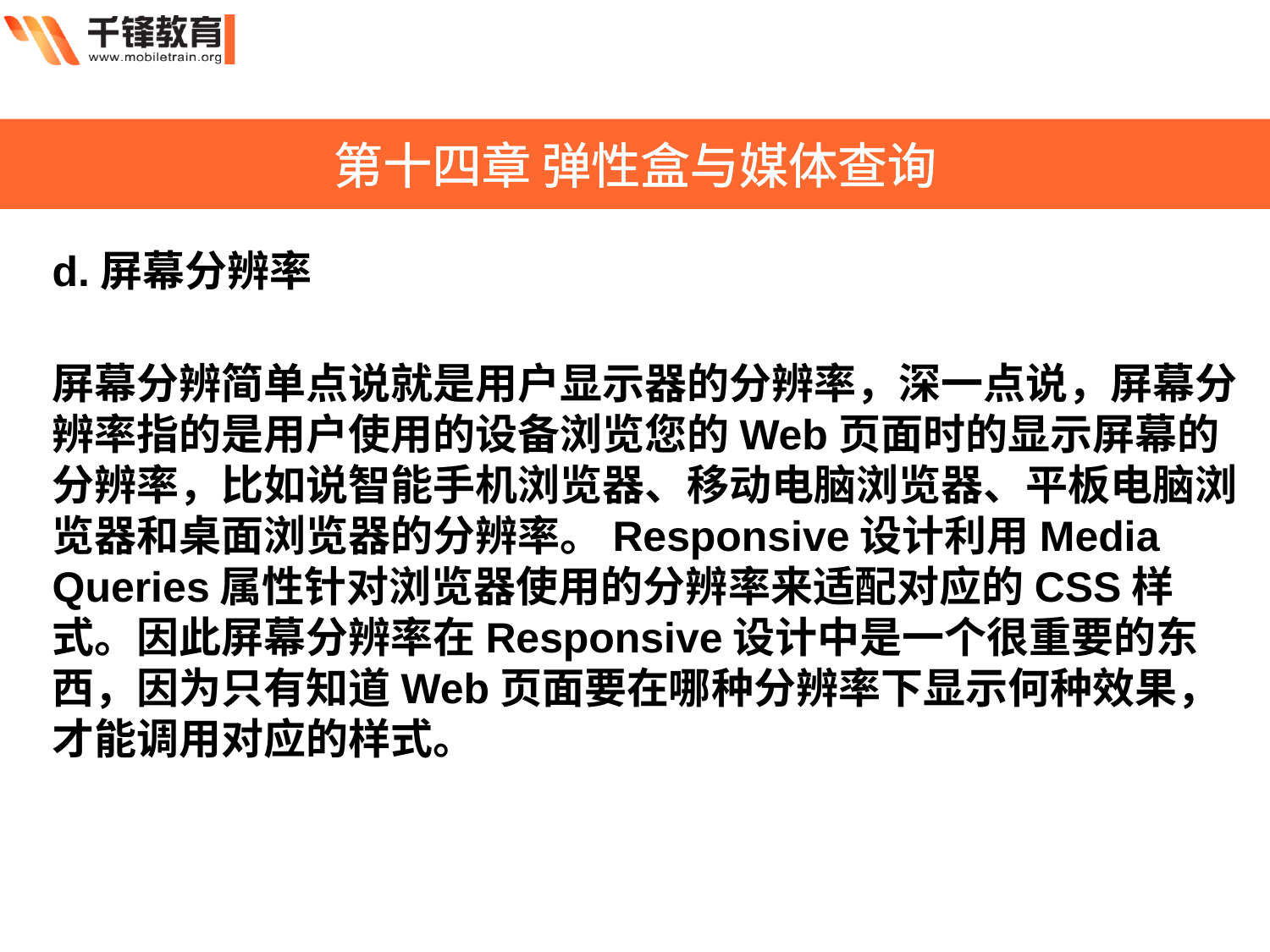

第十四章 弹性盒与媒体查询
d.屏幕分辨率
屏幕分辨简单点说就是用户显示器的分辨率，深一点说，屏幕分辨率指的是用户使用的设备浏览您的Web页面时的显示屏幕的分辨率，比如说智能手机浏览器、移动电脑浏览器、平板电脑浏览器和桌面浏览器的分辨率。Responsive设计利用Media Queries属性针对浏览器使用的分辨率来适配对应的CSS样式。因此屏幕分辨率在Responsive设计中是一个很重要的东西，因为只有知道Web页面要在哪种分辨率下显示何种效果，才能调用对应的样式。